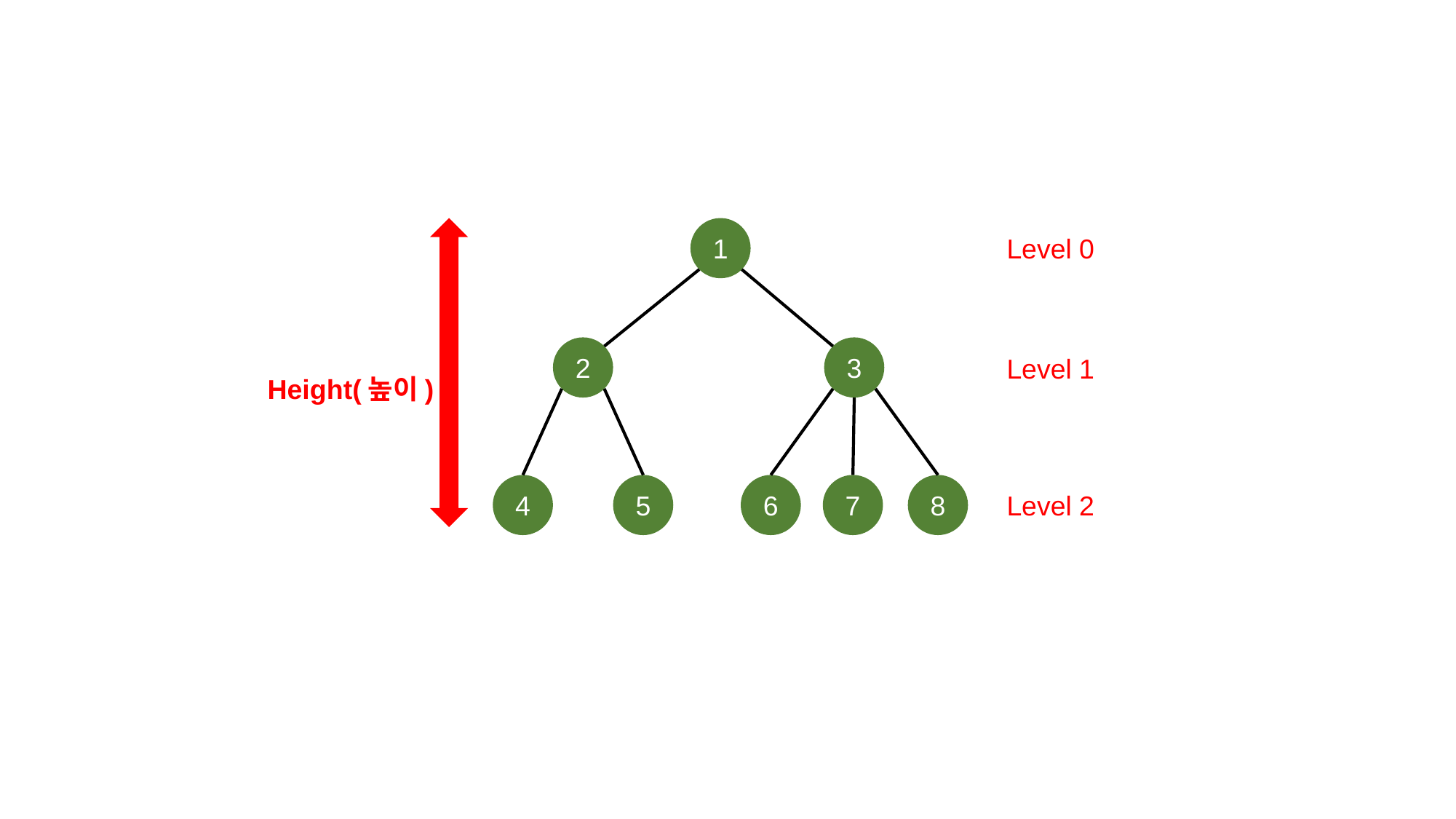

1

Level 0
2
3
Level 1
Height(높이)
4
5
6
7
8
Level 2